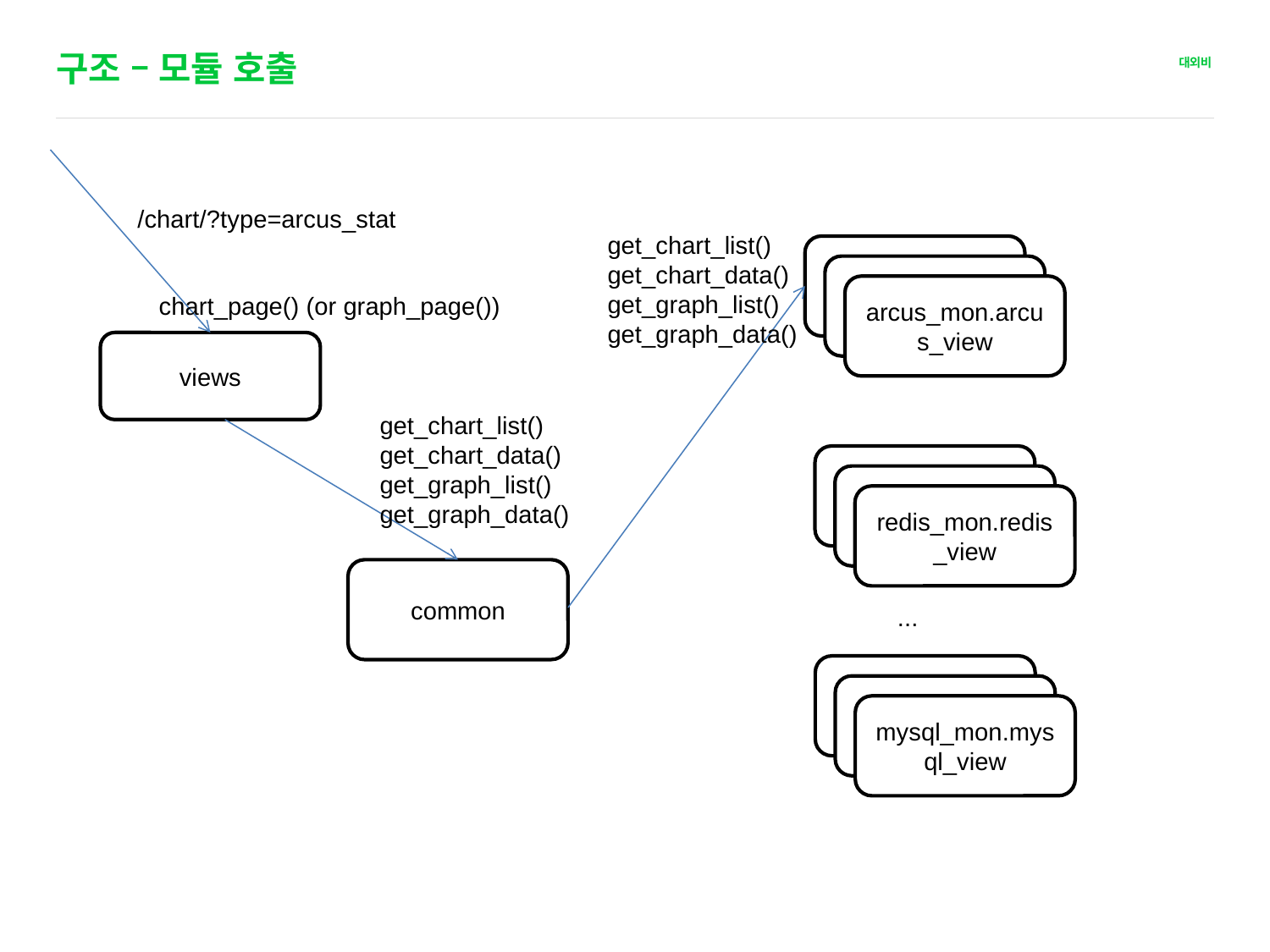

# 구조 – 모듈 호출
/chart/?type=arcus_stat
get_chart_list()
get_chart_data()
get_graph_list()
get_graph_data()
Arcus
Arcus
arcus_mon.arcus_view
chart_page() (or graph_page())
views
get_chart_list()
get_chart_data()
get_graph_list()
get_graph_data()
Arcus
Arcus
redis_mon.redis_view
common
...
Arcus
Arcus
mysql_mon.mysql_view